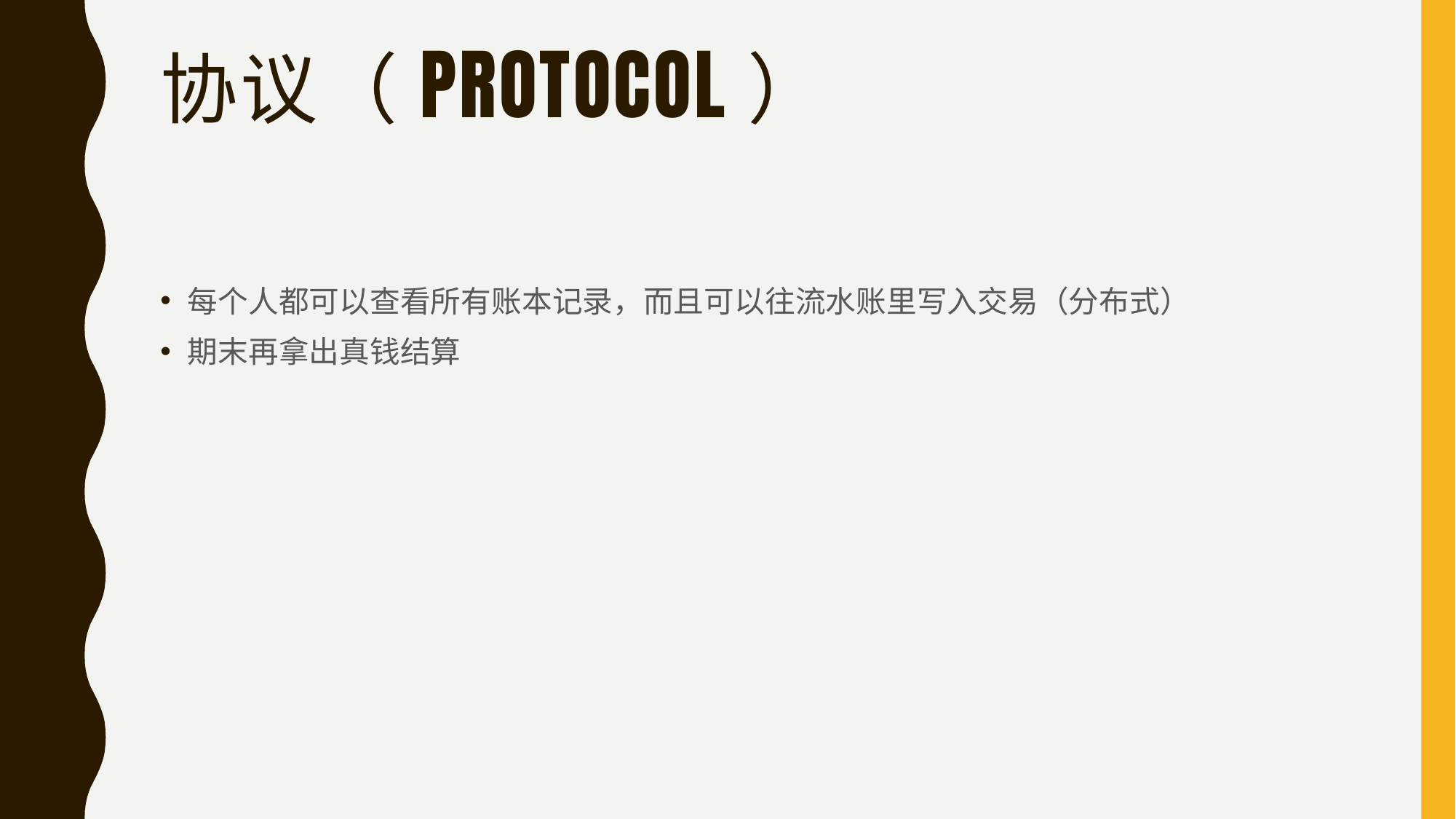

# 协议（Protocol）
每个人都可以查看所有账本记录，而且可以往流水账里写入交易（分布式）
期末再拿出真钱结算